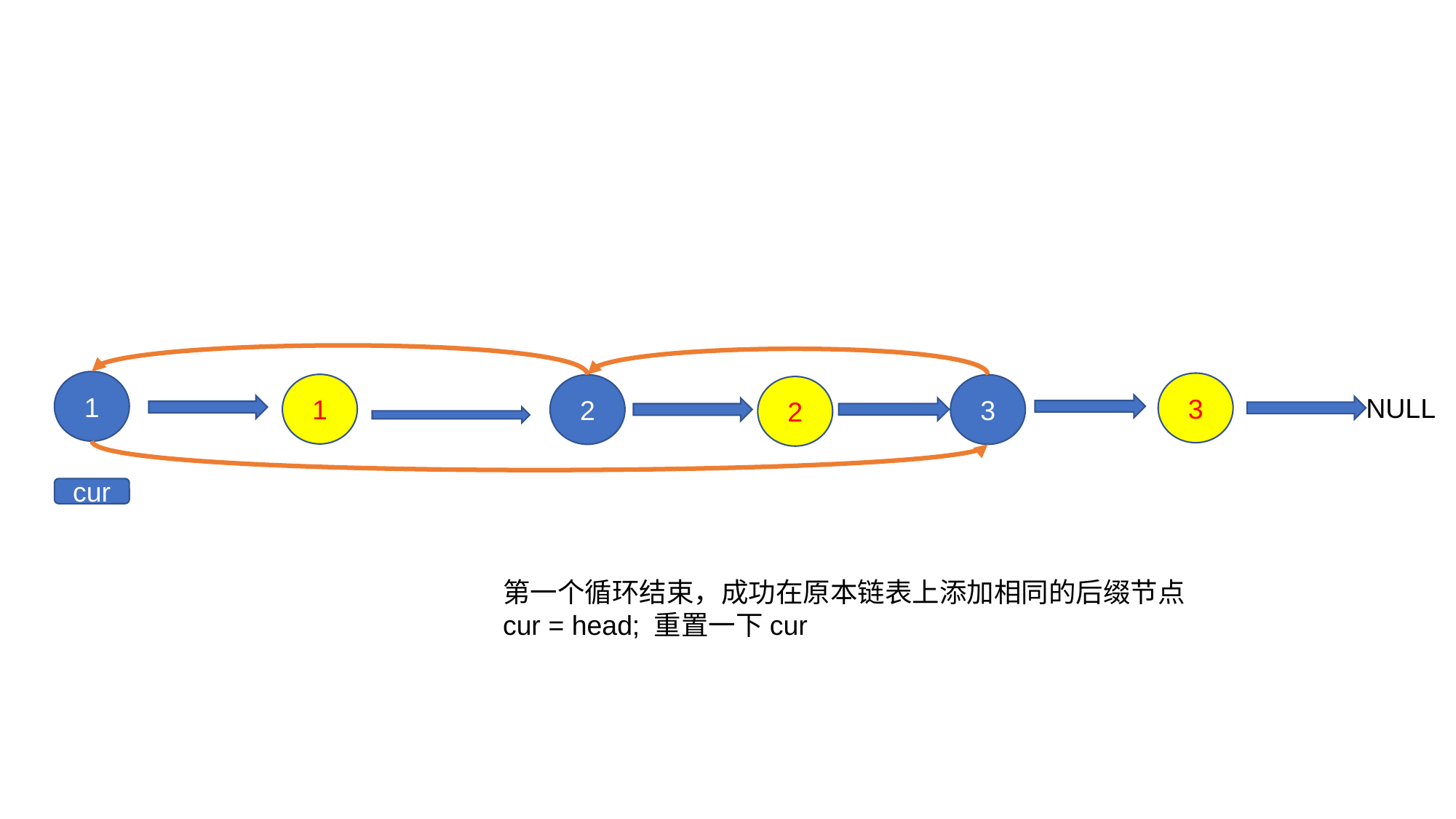

1
3
1
2
3
2
NULL

cur
第一个循环结束，成功在原本链表上添加相同的后缀节点
cur = head; 重置一下cur